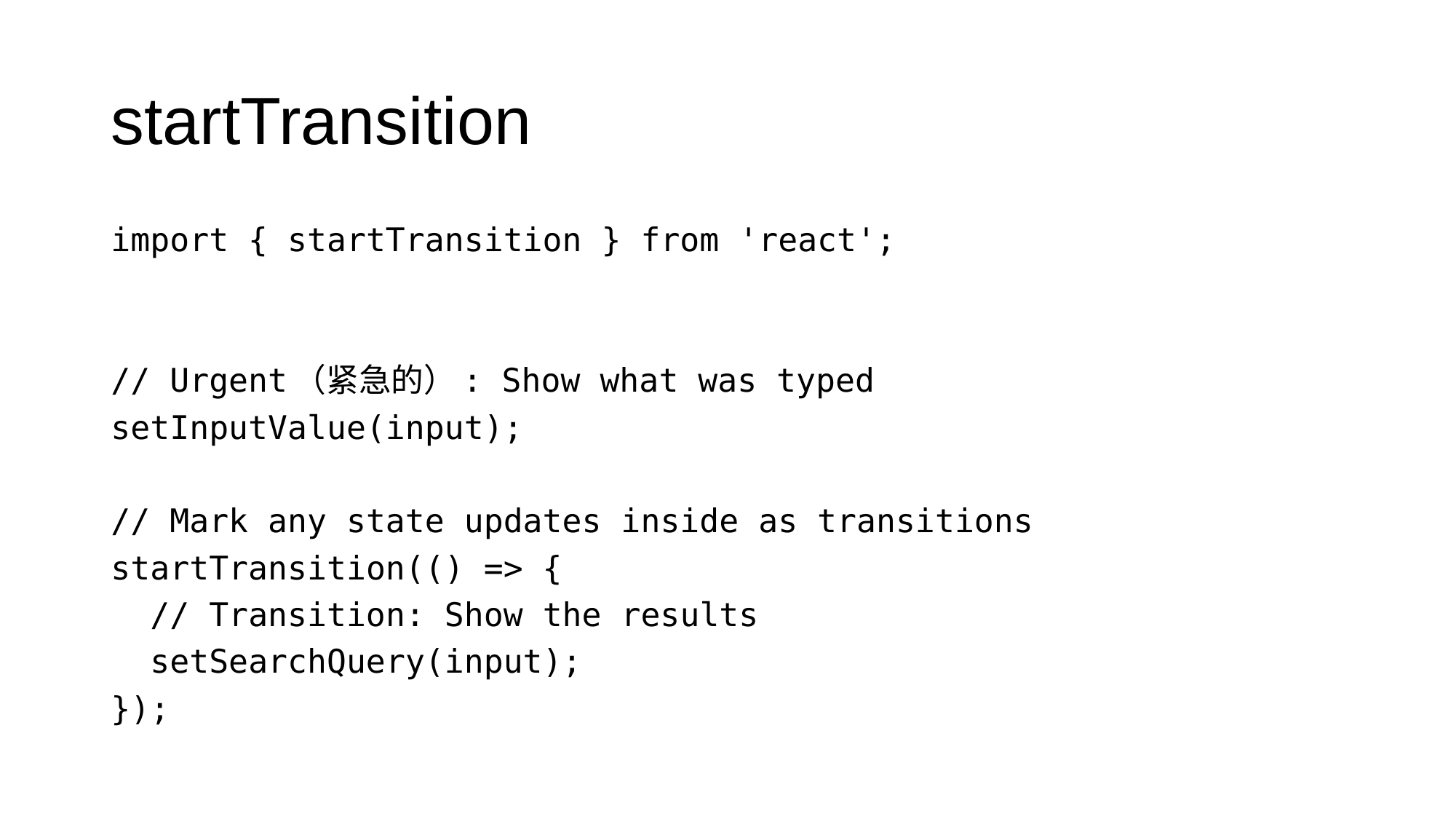

# startTransition
import { startTransition } from 'react';

// Urgent（紧急的）: Show what was typed
setInputValue(input);

// Mark any state updates inside as transitions
startTransition(() => {
  // Transition: Show the results
  setSearchQuery(input);
});